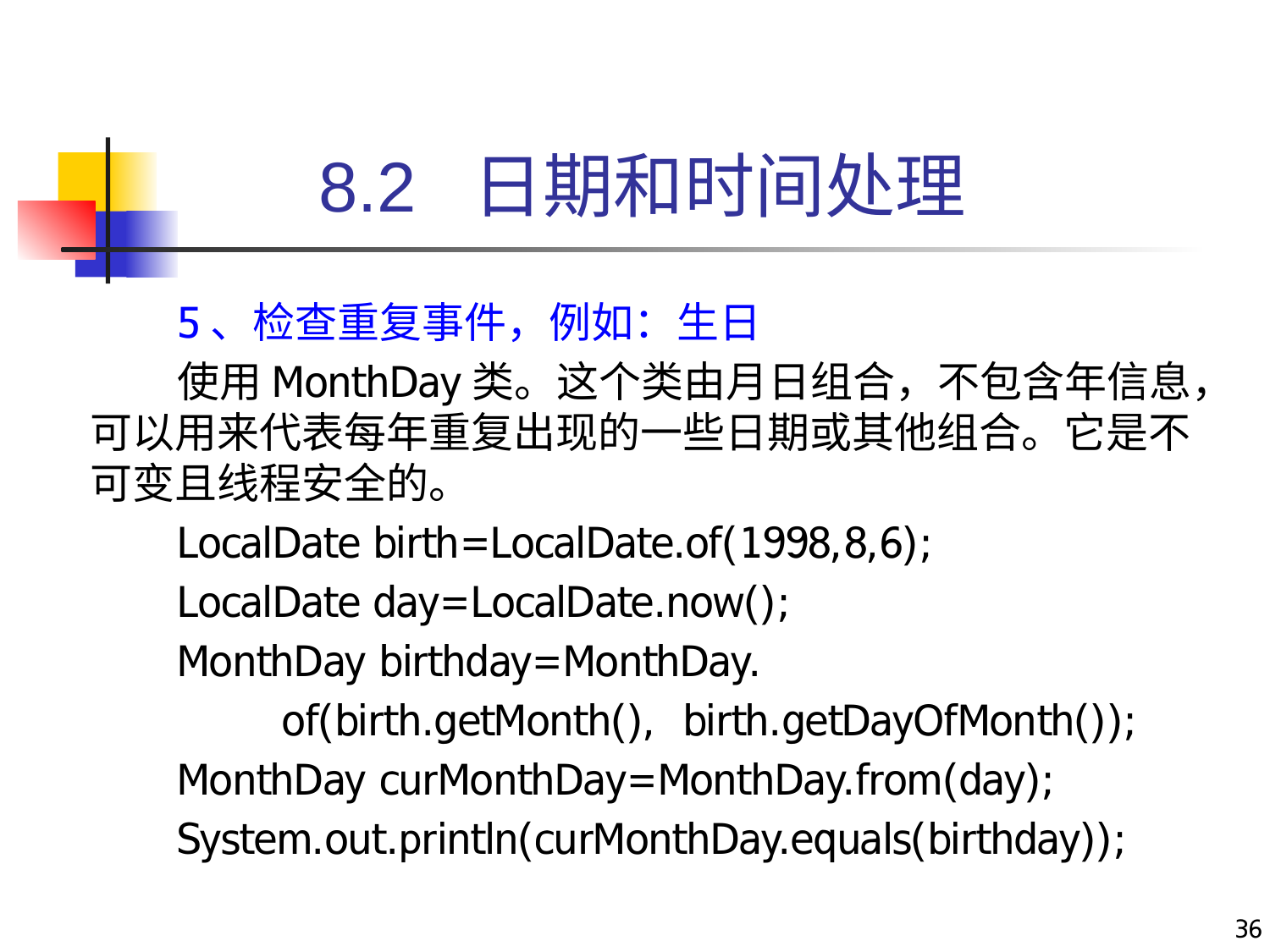

# 8.2  日期和时间处理
5、检查重复事件，例如：生日
使用MonthDay类。这个类由月日组合，不包含年信息，可以用来代表每年重复出现的一些日期或其他组合。它是不可变且线程安全的。
LocalDate birth=LocalDate.of(1998,8,6);
LocalDate day=LocalDate.now();
MonthDay birthday=MonthDay.
        of(birth.getMonth(),  birth.getDayOfMonth());
MonthDay curMonthDay=MonthDay.from(day);
System.out.println(curMonthDay.equals(birthday));
36